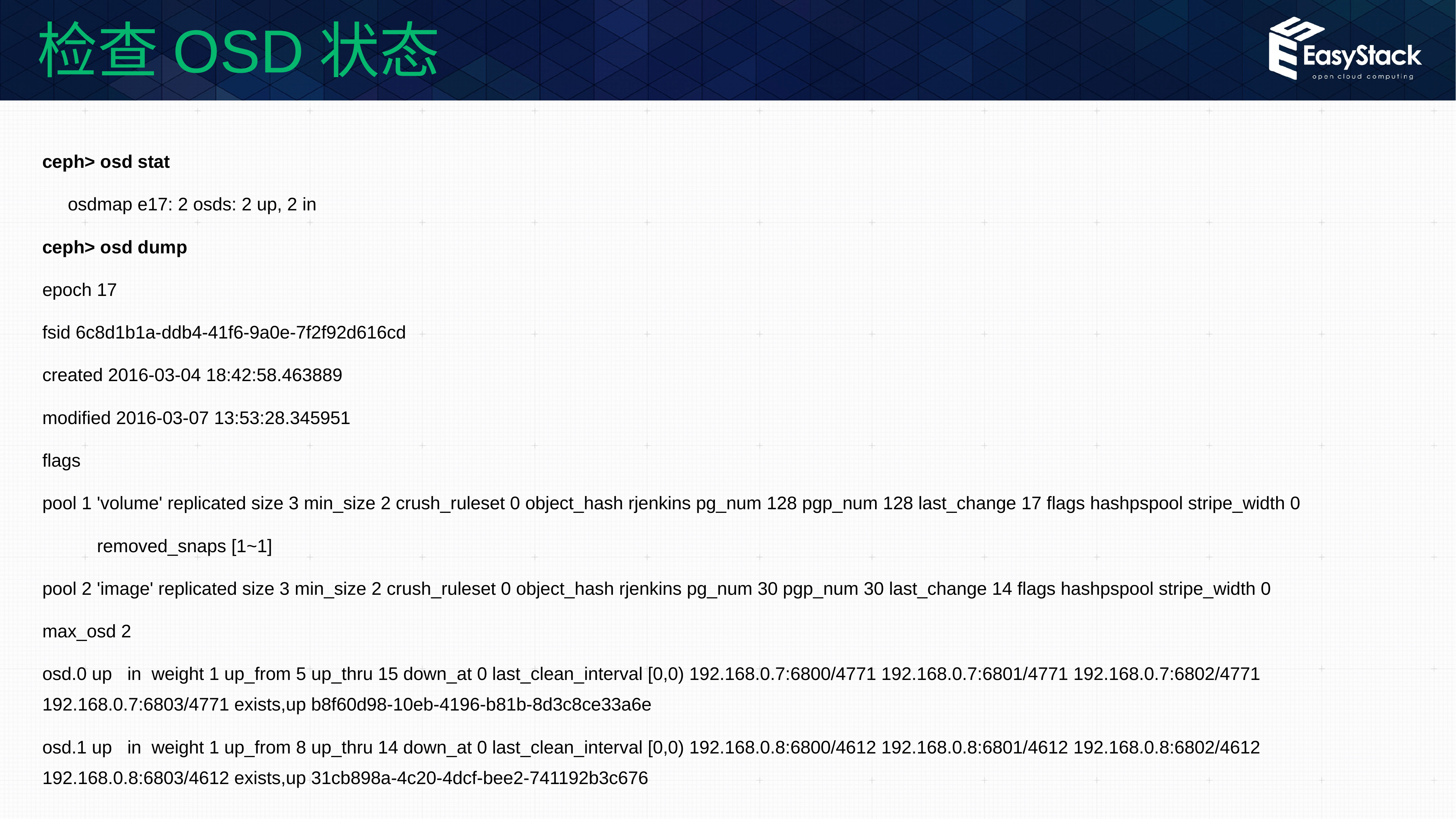

# 检查OSD状态
ceph> osd stat
     osdmap e17: 2 osds: 2 up, 2 in
ceph> osd dump
epoch 17
fsid 6c8d1b1a-ddb4-41f6-9a0e-7f2f92d616cd
created 2016-03-04 18:42:58.463889
modified 2016-03-07 13:53:28.345951
flags
pool 1 'volume' replicated size 3 min_size 2 crush_ruleset 0 object_hash rjenkins pg_num 128 pgp_num 128 last_change 17 flags hashpspool stripe_width 0
	removed_snaps [1~1]
pool 2 'image' replicated size 3 min_size 2 crush_ruleset 0 object_hash rjenkins pg_num 30 pgp_num 30 last_change 14 flags hashpspool stripe_width 0
max_osd 2
osd.0 up   in  weight 1 up_from 5 up_thru 15 down_at 0 last_clean_interval [0,0) 192.168.0.7:6800/4771 192.168.0.7:6801/4771 192.168.0.7:6802/4771 192.168.0.7:6803/4771 exists,up b8f60d98-10eb-4196-b81b-8d3c8ce33a6e
osd.1 up   in  weight 1 up_from 8 up_thru 14 down_at 0 last_clean_interval [0,0) 192.168.0.8:6800/4612 192.168.0.8:6801/4612 192.168.0.8:6802/4612 192.168.0.8:6803/4612 exists,up 31cb898a-4c20-4dcf-bee2-741192b3c676